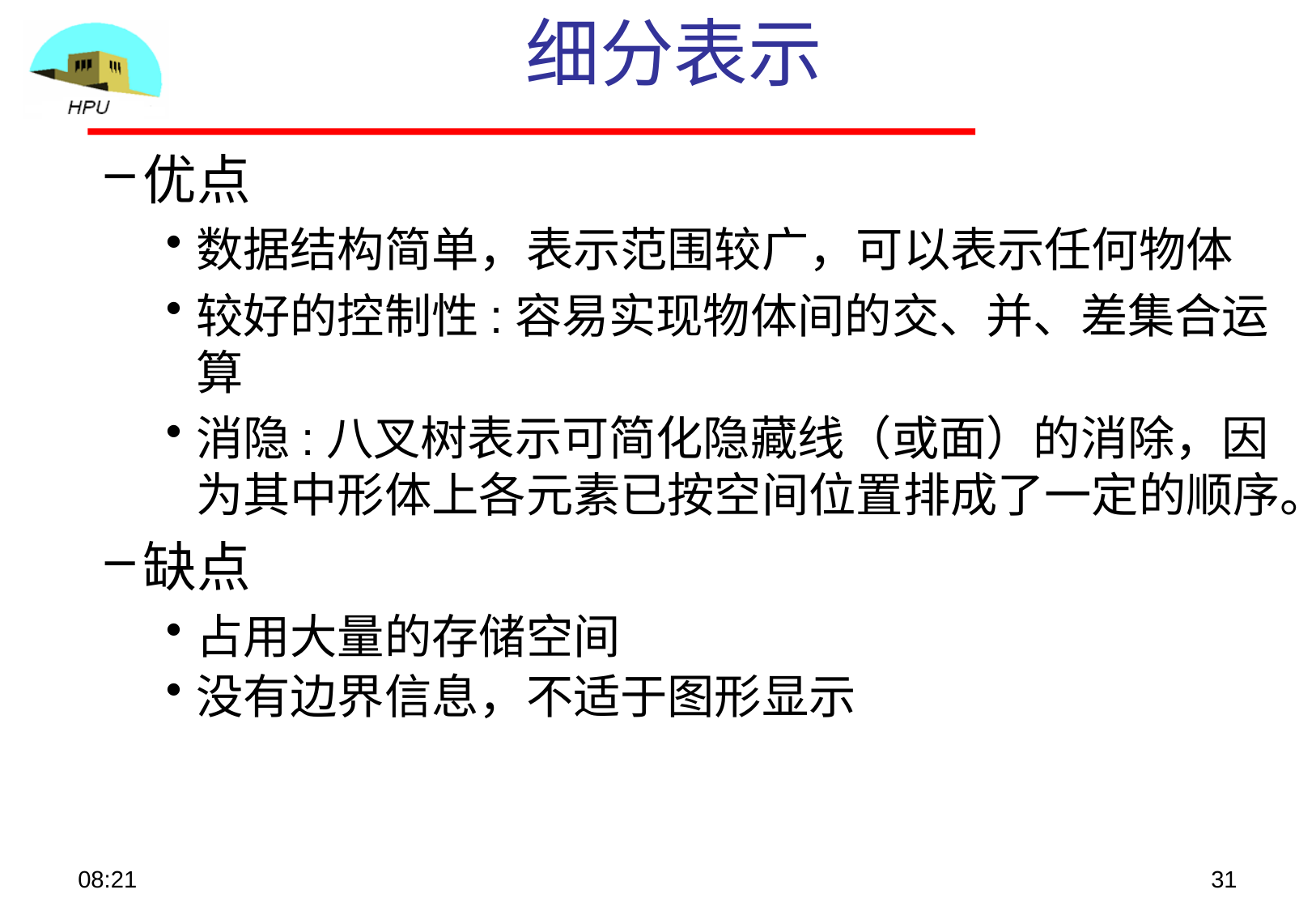

# 细分表示
优点
数据结构简单，表示范围较广，可以表示任何物体
较好的控制性:容易实现物体间的交、并、差集合运算
消隐:八叉树表示可简化隐藏线（或面）的消除，因为其中形体上各元素已按空间位置排成了一定的顺序。
缺点
占用大量的存储空间
没有边界信息，不适于图形显示
08:21
31